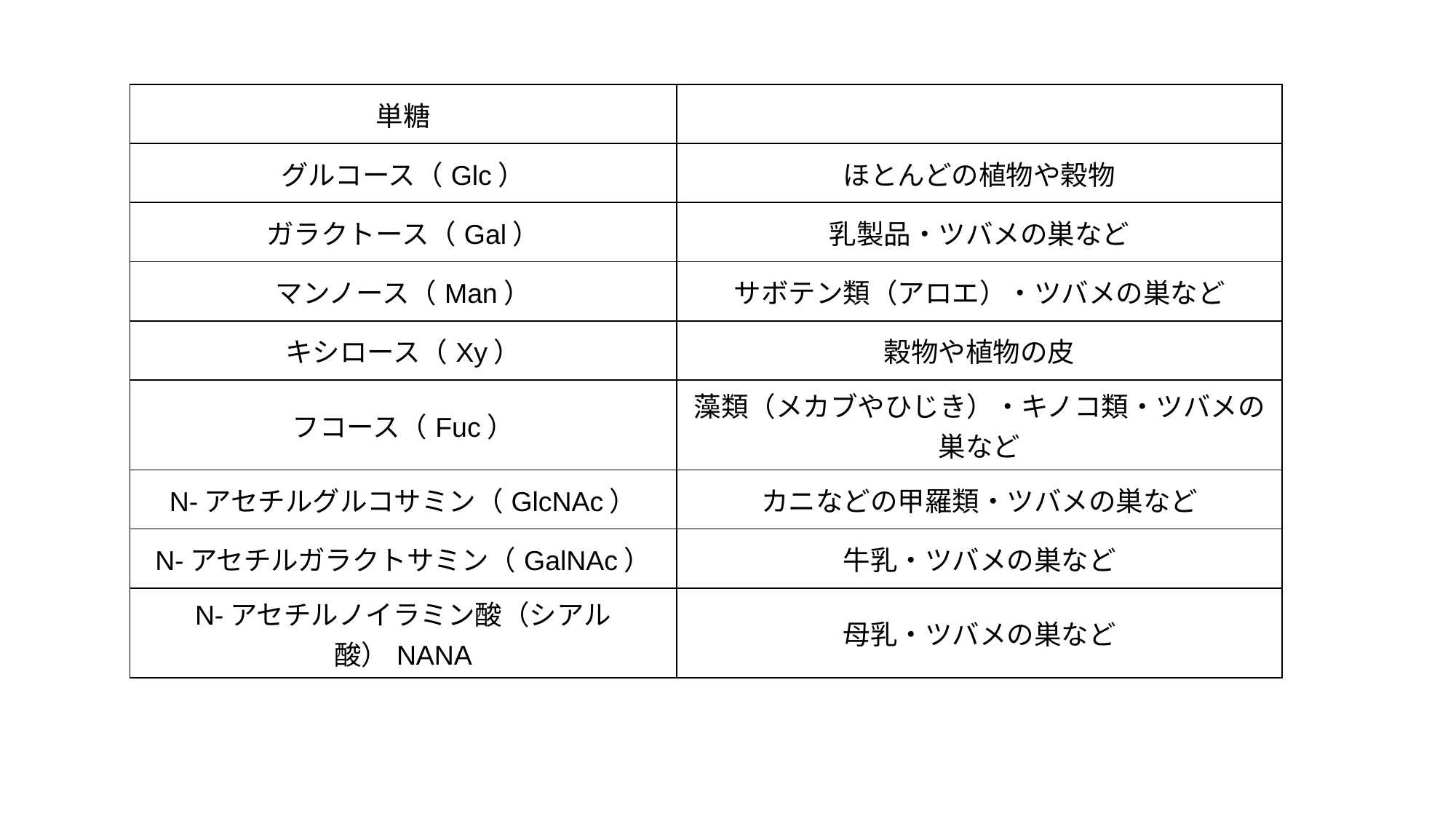

| 単糖 |  |
| --- | --- |
| グルコース（Glc） | ほとんどの植物や穀物 |
| ガラクトース（Gal） | 乳製品・ツバメの巣など |
| マンノース（Man） | サボテン類（アロエ）・ツバメの巣など |
| キシロース（Xy） | 穀物や植物の皮 |
| フコース（Fuc） | 藻類（メカブやひじき）・キノコ類・ツバメの巣など |
| N-アセチルグルコサミン（GlcNAc） | カニなどの甲羅類・ツバメの巣など |
| N-アセチルガラクトサミン（GalNAc） | 牛乳・ツバメの巣など |
| N-アセチルノイラミン酸（シアル酸）NANA | 母乳・ツバメの巣など |